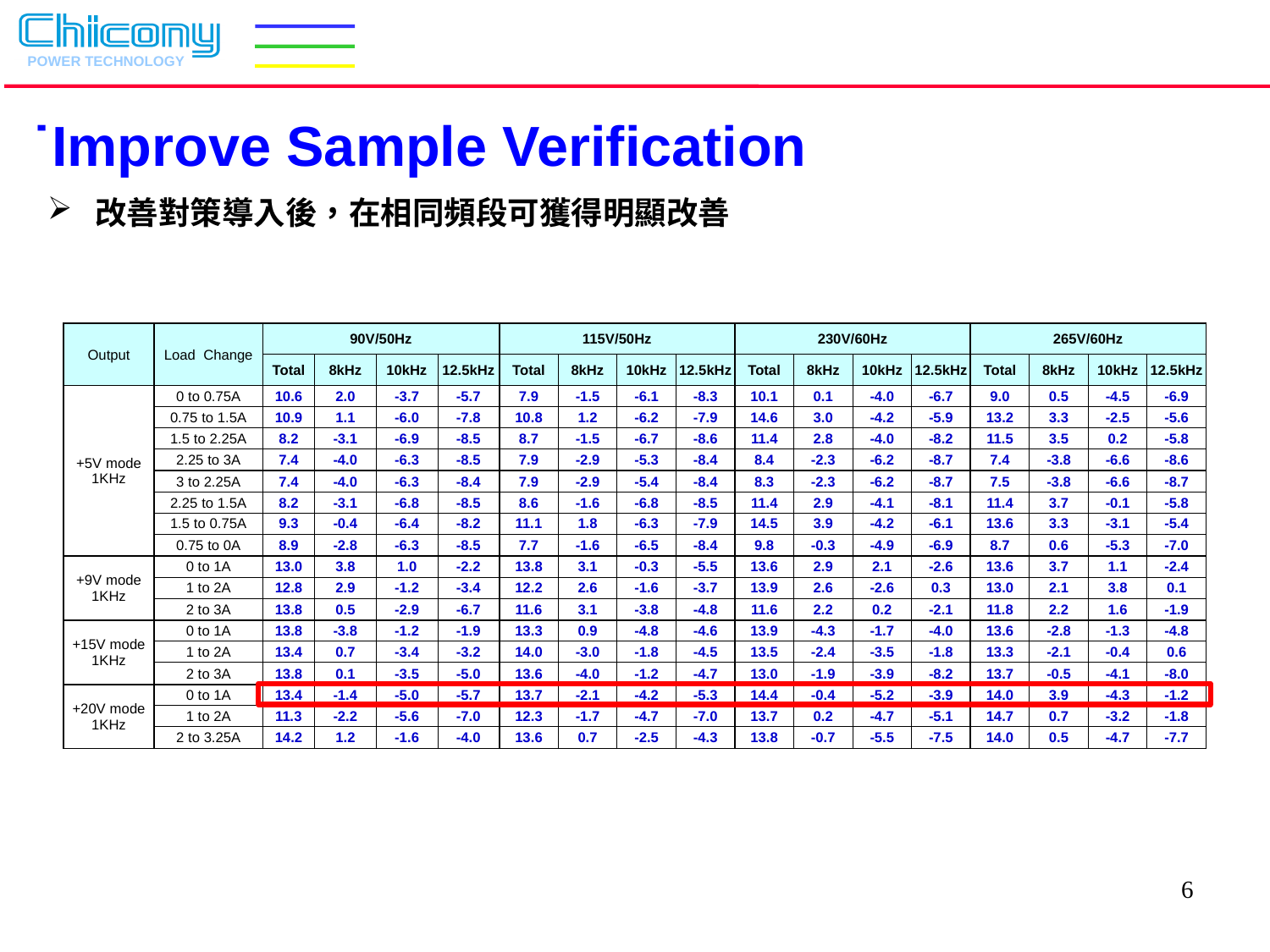

˙Improve Sample Verification
改善對策導入後，在相同頻段可獲得明顯改善
| Output | Load Change | 90V/50Hz |  |  |  | 115V/50Hz |  |  |  | 230V/60Hz |  |  |  | 265V/60Hz |  |  |  |
| --- | --- | --- | --- | --- | --- | --- | --- | --- | --- | --- | --- | --- | --- | --- | --- | --- | --- |
|  |  | Total | 8kHz | 10kHz | 12.5kHz | Total | 8kHz | 10kHz | 12.5kHz | Total | 8kHz | 10kHz | 12.5kHz | Total | 8kHz | 10kHz | 12.5kHz |
| +5V mode 1KHz | 0 to 0.75A | 10.6 | 2.0 | -3.7 | -5.7 | 7.9 | -1.5 | -6.1 | -8.3 | 10.1 | 0.1 | -4.0 | -6.7 | 9.0 | 0.5 | -4.5 | -6.9 |
|  | 0.75 to 1.5A | 10.9 | 1.1 | -6.0 | -7.8 | 10.8 | 1.2 | -6.2 | -7.9 | 14.6 | 3.0 | -4.2 | -5.9 | 13.2 | 3.3 | -2.5 | -5.6 |
|  | 1.5 to 2.25A | 8.2 | -3.1 | -6.9 | -8.5 | 8.7 | -1.5 | -6.7 | -8.6 | 11.4 | 2.8 | -4.0 | -8.2 | 11.5 | 3.5 | 0.2 | -5.8 |
|  | 2.25 to 3A | 7.4 | -4.0 | -6.3 | -8.5 | 7.9 | -2.9 | -5.3 | -8.4 | 8.4 | -2.3 | -6.2 | -8.7 | 7.4 | -3.8 | -6.6 | -8.6 |
|  | 3 to 2.25A | 7.4 | -4.0 | -6.3 | -8.4 | 7.9 | -2.9 | -5.4 | -8.4 | 8.3 | -2.3 | -6.2 | -8.7 | 7.5 | -3.8 | -6.6 | -8.7 |
|  | 2.25 to 1.5A | 8.2 | -3.1 | -6.8 | -8.5 | 8.6 | -1.6 | -6.8 | -8.5 | 11.4 | 2.9 | -4.1 | -8.1 | 11.4 | 3.7 | -0.1 | -5.8 |
|  | 1.5 to 0.75A | 9.3 | -0.4 | -6.4 | -8.2 | 11.1 | 1.8 | -6.3 | -7.9 | 14.5 | 3.9 | -4.2 | -6.1 | 13.6 | 3.3 | -3.1 | -5.4 |
|  | 0.75 to 0A | 8.9 | -2.8 | -6.3 | -8.5 | 7.7 | -1.6 | -6.5 | -8.4 | 9.8 | -0.3 | -4.9 | -6.9 | 8.7 | 0.6 | -5.3 | -7.0 |
| +9V mode 1KHz | 0 to 1A | 13.0 | 3.8 | 1.0 | -2.2 | 13.8 | 3.1 | -0.3 | -5.5 | 13.6 | 2.9 | 2.1 | -2.6 | 13.6 | 3.7 | 1.1 | -2.4 |
|  | 1 to 2A | 12.8 | 2.9 | -1.2 | -3.4 | 12.2 | 2.6 | -1.6 | -3.7 | 13.9 | 2.6 | -2.6 | 0.3 | 13.0 | 2.1 | 3.8 | 0.1 |
|  | 2 to 3A | 13.8 | 0.5 | -2.9 | -6.7 | 11.6 | 3.1 | -3.8 | -4.8 | 11.6 | 2.2 | 0.2 | -2.1 | 11.8 | 2.2 | 1.6 | -1.9 |
| +15V mode 1KHz | 0 to 1A | 13.8 | -3.8 | -1.2 | -1.9 | 13.3 | 0.9 | -4.8 | -4.6 | 13.9 | -4.3 | -1.7 | -4.0 | 13.6 | -2.8 | -1.3 | -4.8 |
|  | 1 to 2A | 13.4 | 0.7 | -3.4 | -3.2 | 14.0 | -3.0 | -1.8 | -4.5 | 13.5 | -2.4 | -3.5 | -1.8 | 13.3 | -2.1 | -0.4 | 0.6 |
|  | 2 to 3A | 13.8 | 0.1 | -3.5 | -5.0 | 13.6 | -4.0 | -1.2 | -4.7 | 13.0 | -1.9 | -3.9 | -8.2 | 13.7 | -0.5 | -4.1 | -8.0 |
| +20V mode 1KHz | 0 to 1A | 13.4 | -1.4 | -5.0 | -5.7 | 13.7 | -2.1 | -4.2 | -5.3 | 14.4 | -0.4 | -5.2 | -3.9 | 14.0 | 3.9 | -4.3 | -1.2 |
|  | 1 to 2A | 11.3 | -2.2 | -5.6 | -7.0 | 12.3 | -1.7 | -4.7 | -7.0 | 13.7 | 0.2 | -4.7 | -5.1 | 14.7 | 0.7 | -3.2 | -1.8 |
|  | 2 to 3.25A | 14.2 | 1.2 | -1.6 | -4.0 | 13.6 | 0.7 | -2.5 | -4.3 | 13.8 | -0.7 | -5.5 | -7.5 | 14.0 | 0.5 | -4.7 | -7.7 |

6